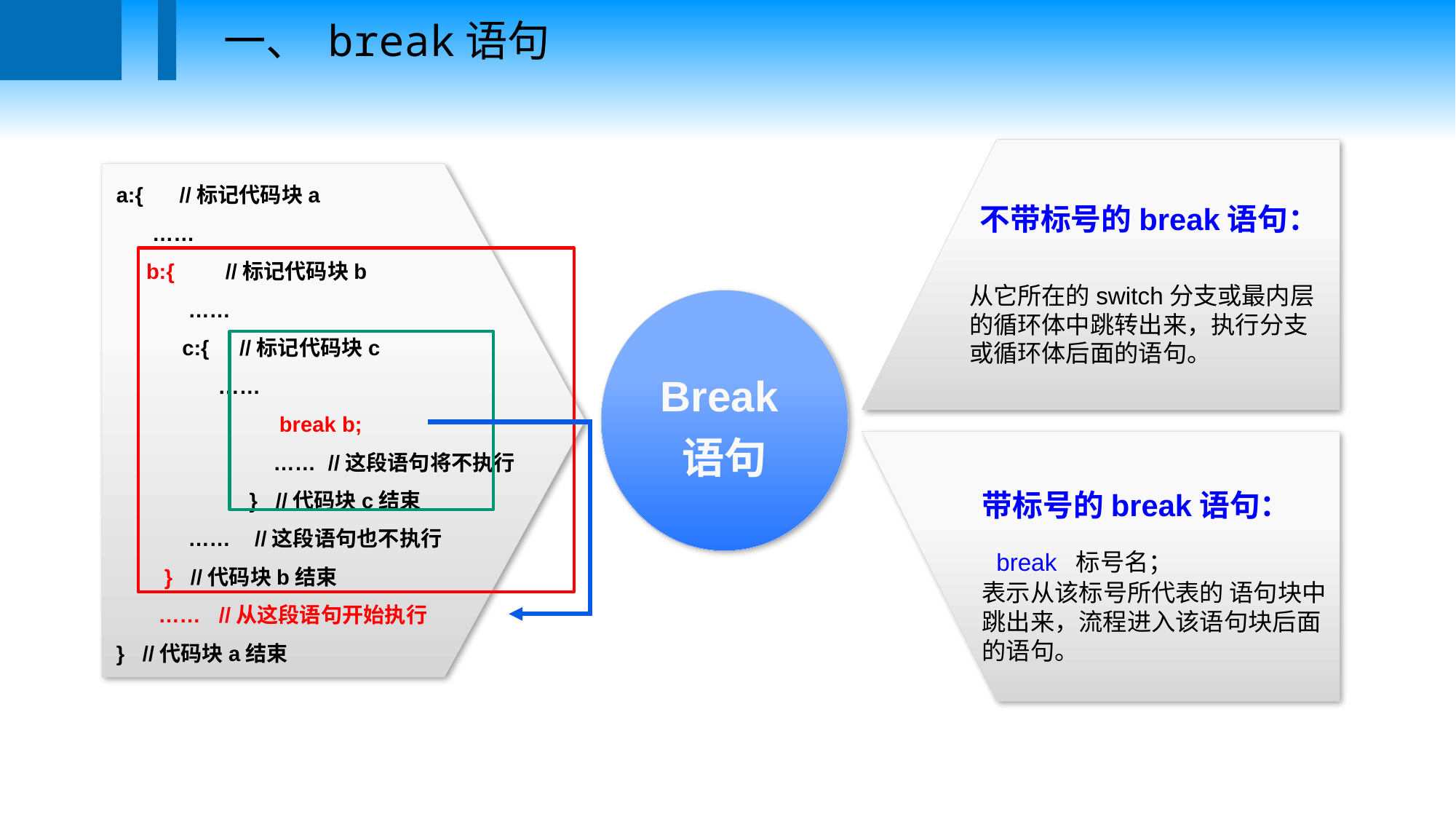

一、 break语句
不带标号的break语句：

从它所在的switch分支或最内层的循环体中跳转出来，执行分支或循环体后面的语句。
带标号的break语句：       break  标号名；
表示从该标号所代表的 语句块中跳出来，流程进入该语句块后面的语句。

Break语句
a:{      //标记代码块a
      ……
     b:{	//标记代码块b
            ……
           c:{     //标记代码块c
                 ……
       	         break b;
       	        ……  //这段语句将不执行
        	    }   //代码块c结束
            ……    //这段语句也不执行
        }   //代码块b结束
       ……   //从这段语句开始执行
}   //代码块a结束